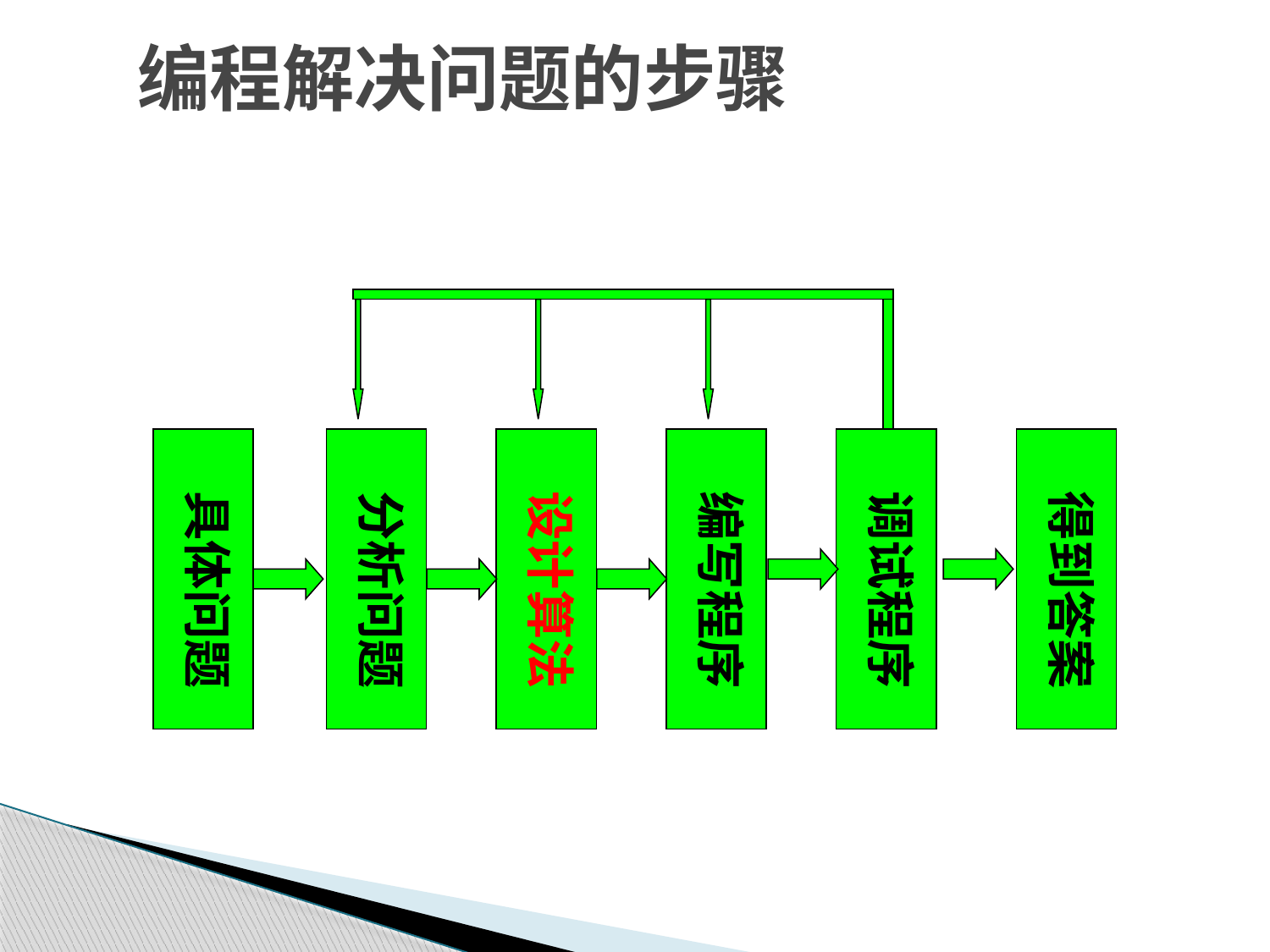

# 编程解决问题的步骤

具体问题
分析问题
设计算法
编写程序
调试程序
得到答案